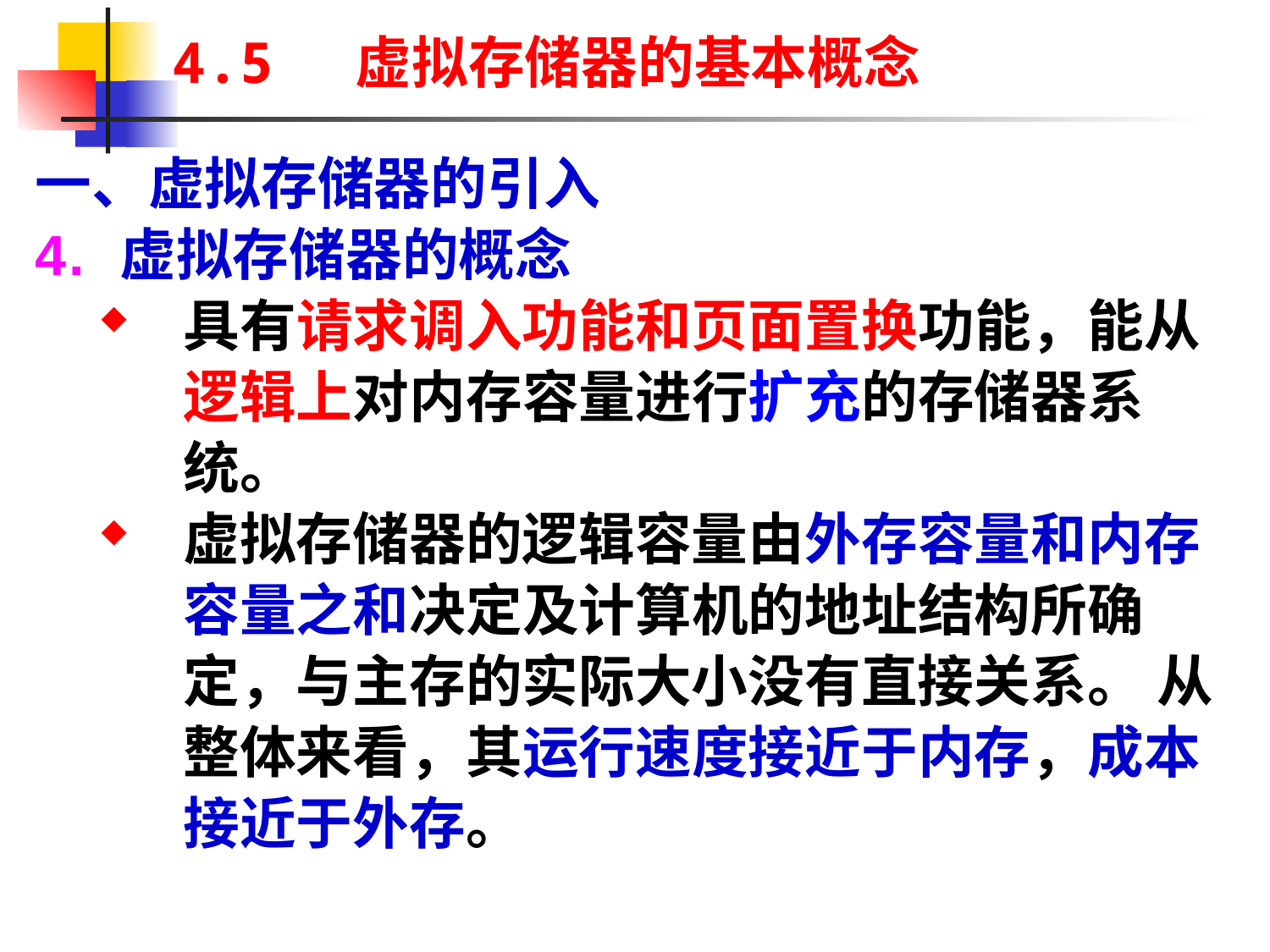

# 4.5  虚拟存储器的基本概念
一、虚拟存储器的引入
虚拟存储器的概念
具有请求调入功能和页面置换功能，能从逻辑上对内存容量进行扩充的存储器系统。
虚拟存储器的逻辑容量由外存容量和内存容量之和决定及计算机的地址结构所确定，与主存的实际大小没有直接关系。 从整体来看，其运行速度接近于内存，成本接近于外存。